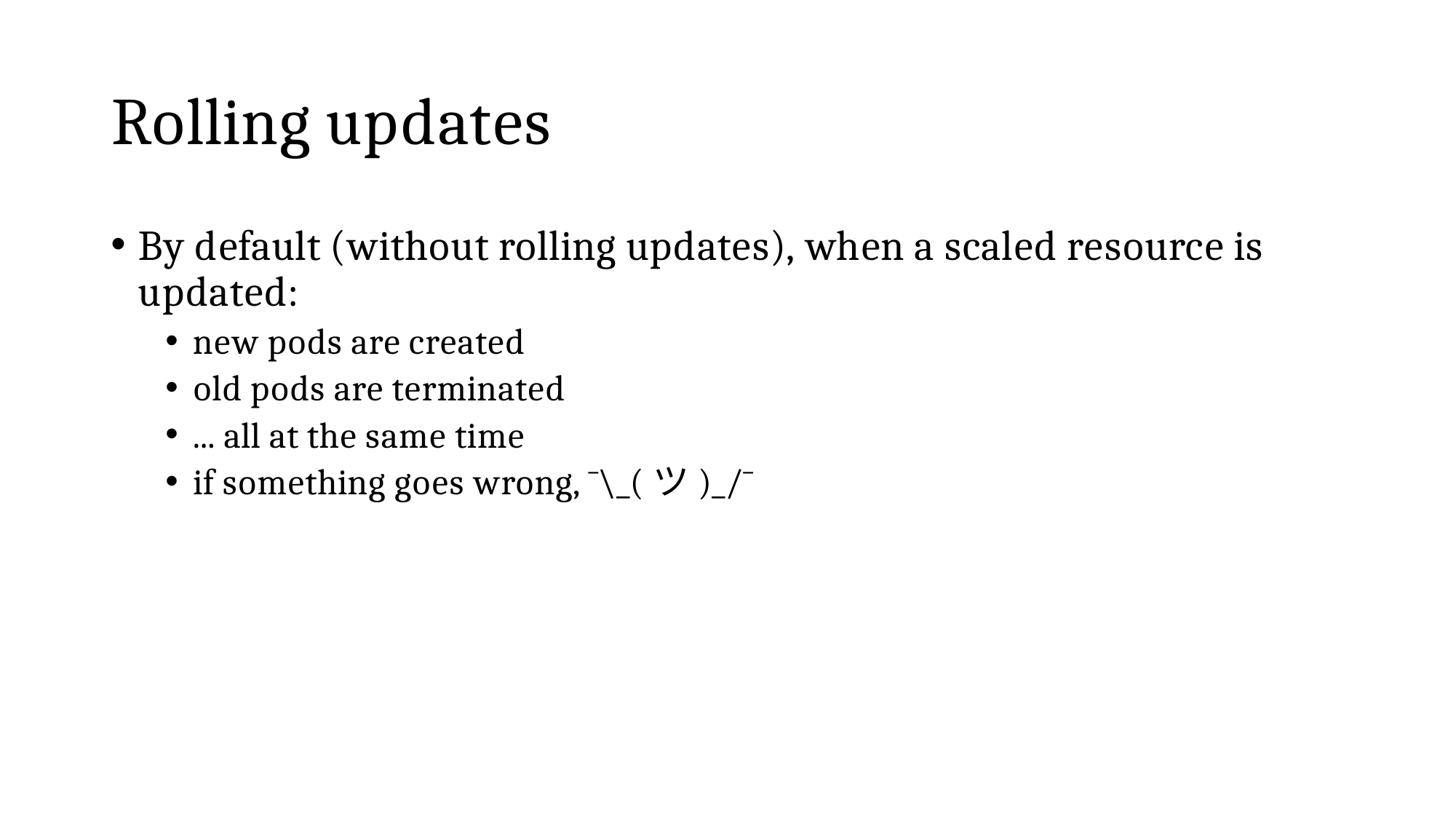

# Rolling updates
By default (without rolling updates), when a scaled resource is updated:
new pods are created
old pods are terminated
... all at the same time
if something goes wrong, ¯\_(ツ)_/¯